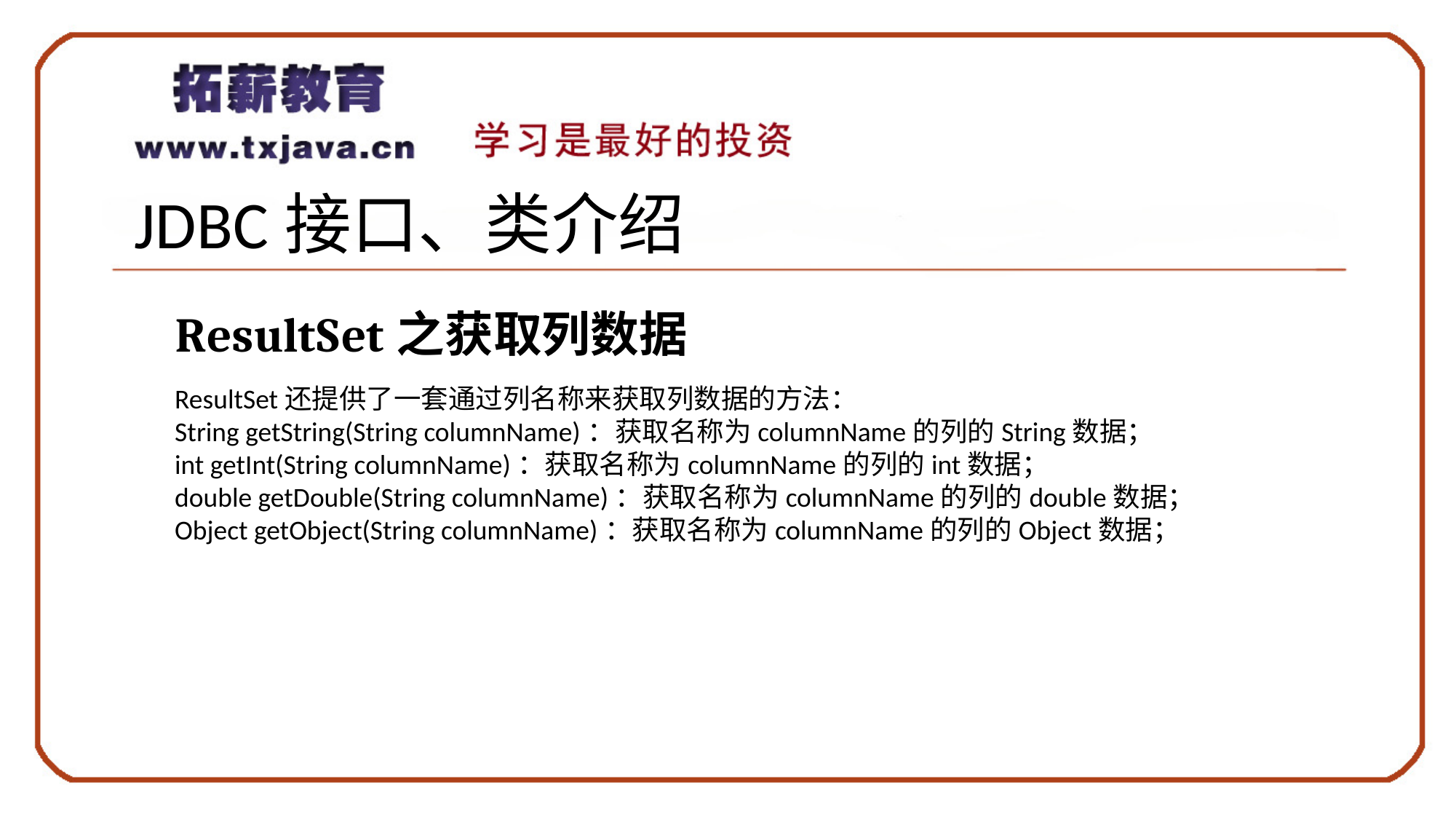

# JDBC接口、类介绍
ResultSet之获取列数据
ResultSet还提供了一套通过列名称来获取列数据的方法：
String getString(String columnName)：获取名称为columnName的列的String数据；
int getInt(String columnName)：获取名称为columnName的列的int数据；
double getDouble(String columnName)：获取名称为columnName的列的double数据；
Object getObject(String columnName)：获取名称为columnName的列的Object数据；